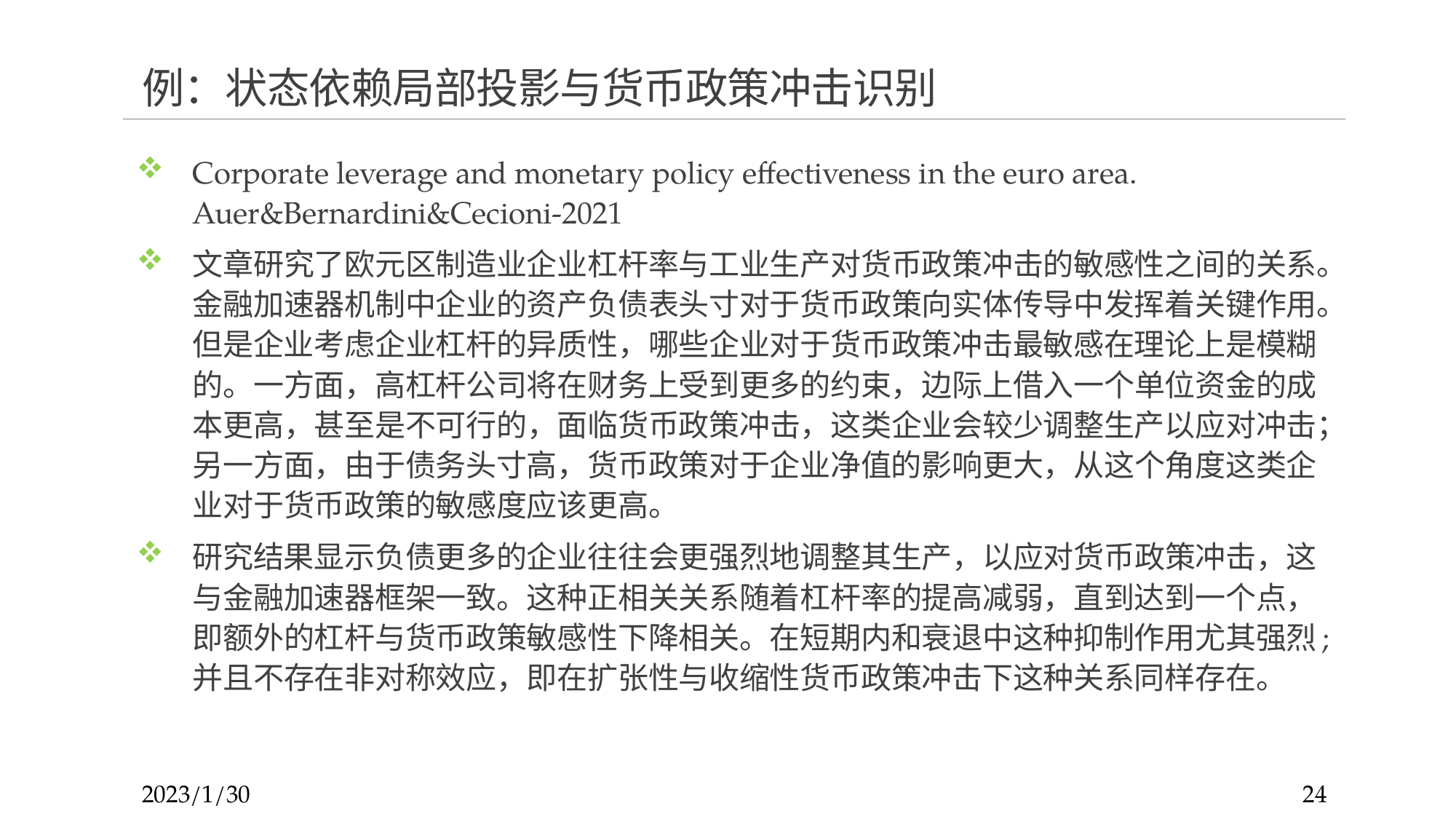

# 例：状态依赖局部投影与货币政策冲击识别
Corporate leverage and monetary policy effectiveness in the euro area. Auer&Bernardini&Cecioni-2021
文章研究了欧元区制造业企业杠杆率与工业生产对货币政策冲击的敏感性之间的关系。金融加速器机制中企业的资产负债表头寸对于货币政策向实体传导中发挥着关键作用。但是企业考虑企业杠杆的异质性，哪些企业对于货币政策冲击最敏感在理论上是模糊的。一方面，高杠杆公司将在财务上受到更多的约束，边际上借入一个单位资金的成本更高，甚至是不可行的，面临货币政策冲击，这类企业会较少调整生产以应对冲击；另一方面，由于债务头寸高，货币政策对于企业净值的影响更大，从这个角度这类企业对于货币政策的敏感度应该更高。
研究结果显示负债更多的企业往往会更强烈地调整其生产，以应对货币政策冲击，这与金融加速器框架一致。这种正相关关系随着杠杆率的提高减弱，直到达到一个点，即额外的杠杆与货币政策敏感性下降相关。在短期内和衰退中这种抑制作用尤其强烈; 并且不存在非对称效应，即在扩张性与收缩性货币政策冲击下这种关系同样存在。
2023/1/30
24